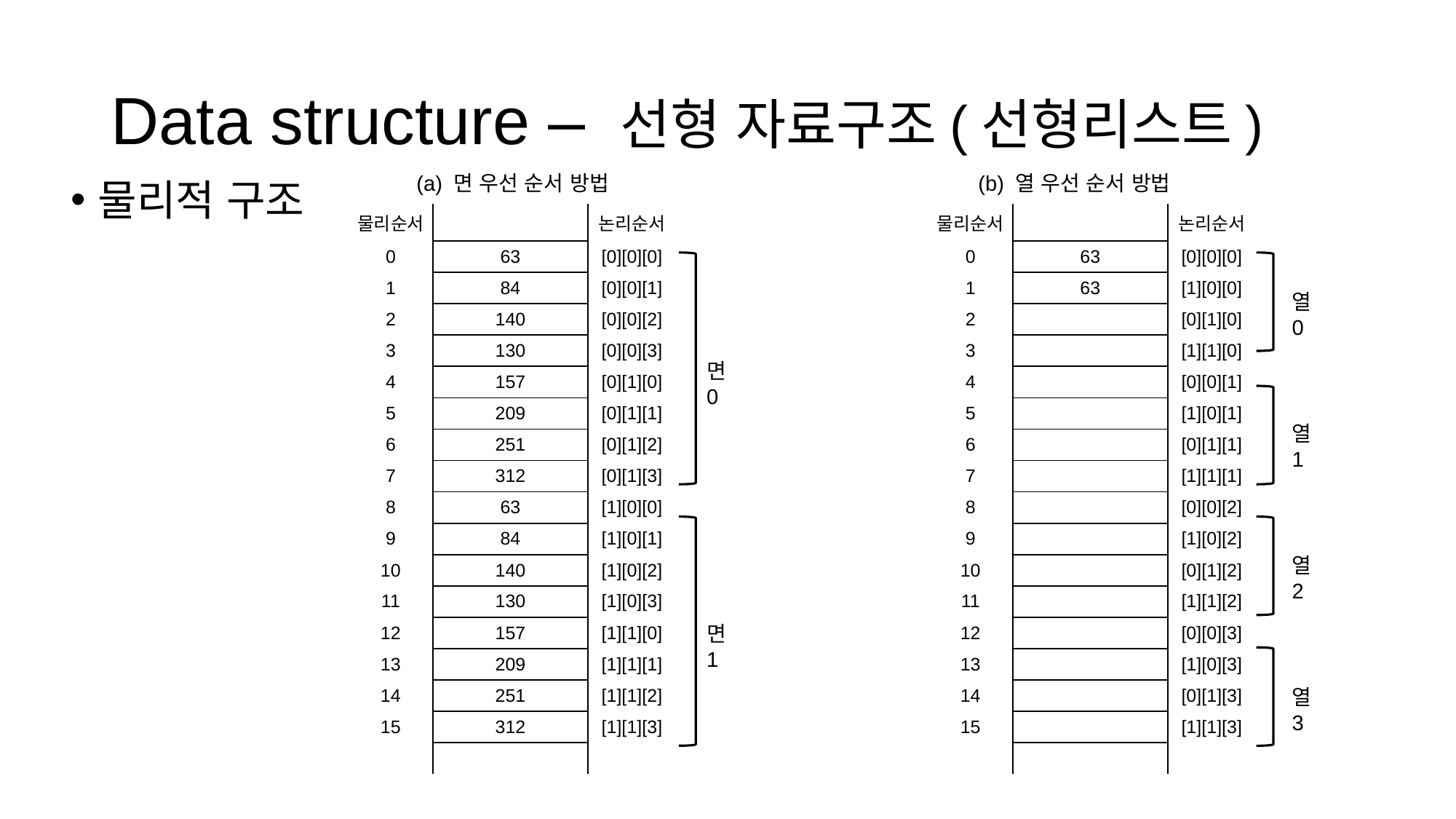

# Data structure – 선형 자료구조(선형리스트)
(a) 면 우선 순서 방법
(b) 열 우선 순서 방법
물리적 구조
| 물리순서 |  | 논리순서 |
| --- | --- | --- |
| 0 | 63 | [0][0][0] |
| 1 | 84 | [0][0][1] |
| 2 | 140 | [0][0][2] |
| 3 | 130 | [0][0][3] |
| 4 | 157 | [0][1][0] |
| 5 | 209 | [0][1][1] |
| 6 | 251 | [0][1][2] |
| 7 | 312 | [0][1][3] |
| 8 | 63 | [1][0][0] |
| 9 | 84 | [1][0][1] |
| 10 | 140 | [1][0][2] |
| 11 | 130 | [1][0][3] |
| 12 | 157 | [1][1][0] |
| 13 | 209 | [1][1][1] |
| 14 | 251 | [1][1][2] |
| 15 | 312 | [1][1][3] |
|  |  |  |
| 물리순서 |  | 논리순서 |
| --- | --- | --- |
| 0 | 63 | [0][0][0] |
| 1 | 63 | [1][0][0] |
| 2 |  | [0][1][0] |
| 3 |  | [1][1][0] |
| 4 |  | [0][0][1] |
| 5 |  | [1][0][1] |
| 6 |  | [0][1][1] |
| 7 |  | [1][1][1] |
| 8 |  | [0][0][2] |
| 9 |  | [1][0][2] |
| 10 |  | [0][1][2] |
| 11 |  | [1][1][2] |
| 12 |  | [0][0][3] |
| 13 |  | [1][0][3] |
| 14 |  | [0][1][3] |
| 15 |  | [1][1][3] |
|  |  |  |

열0
면0

열1

열2
면1

열3